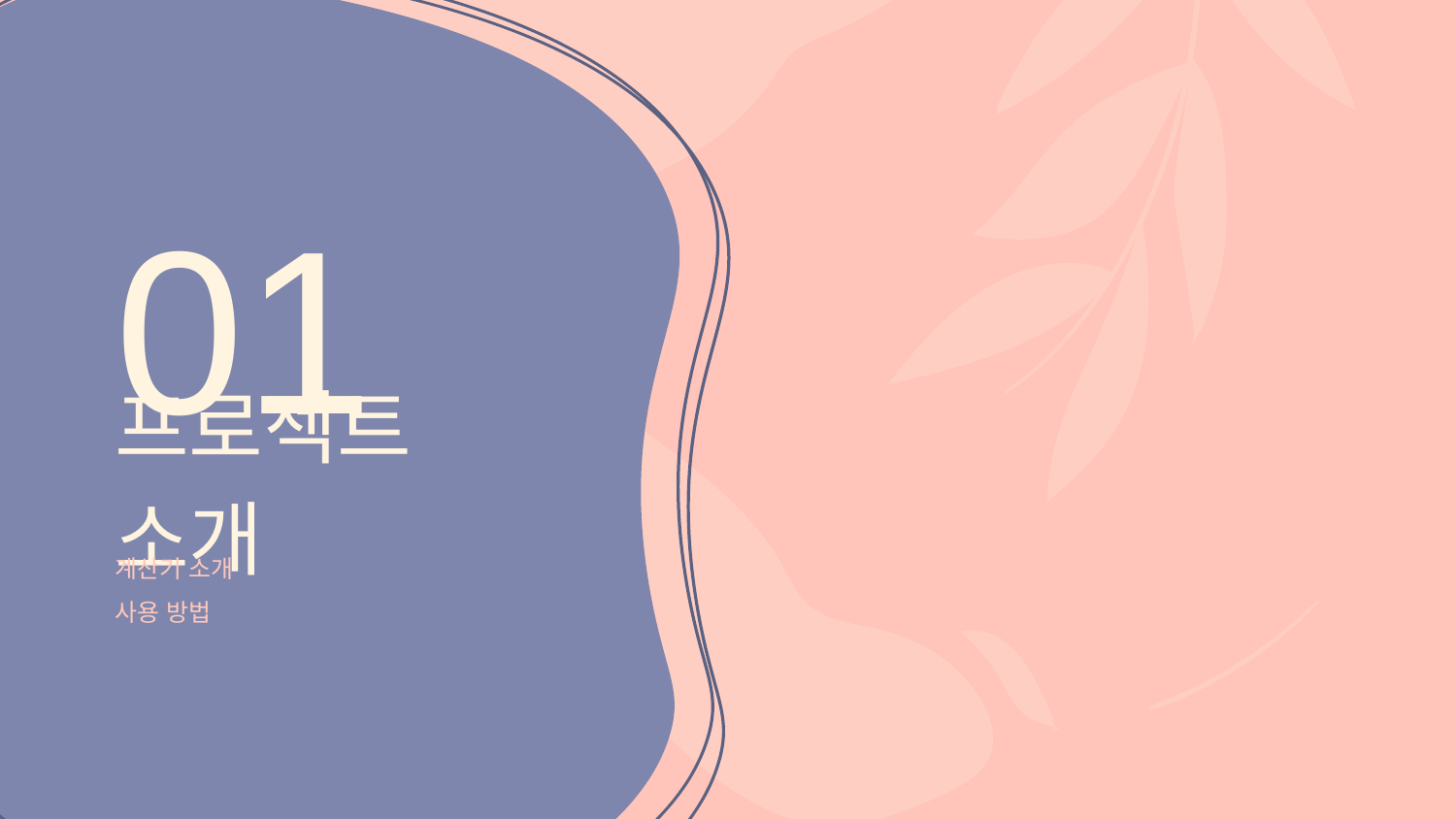

# 01
프로젝트 소개
계산기 소개
사용 방법